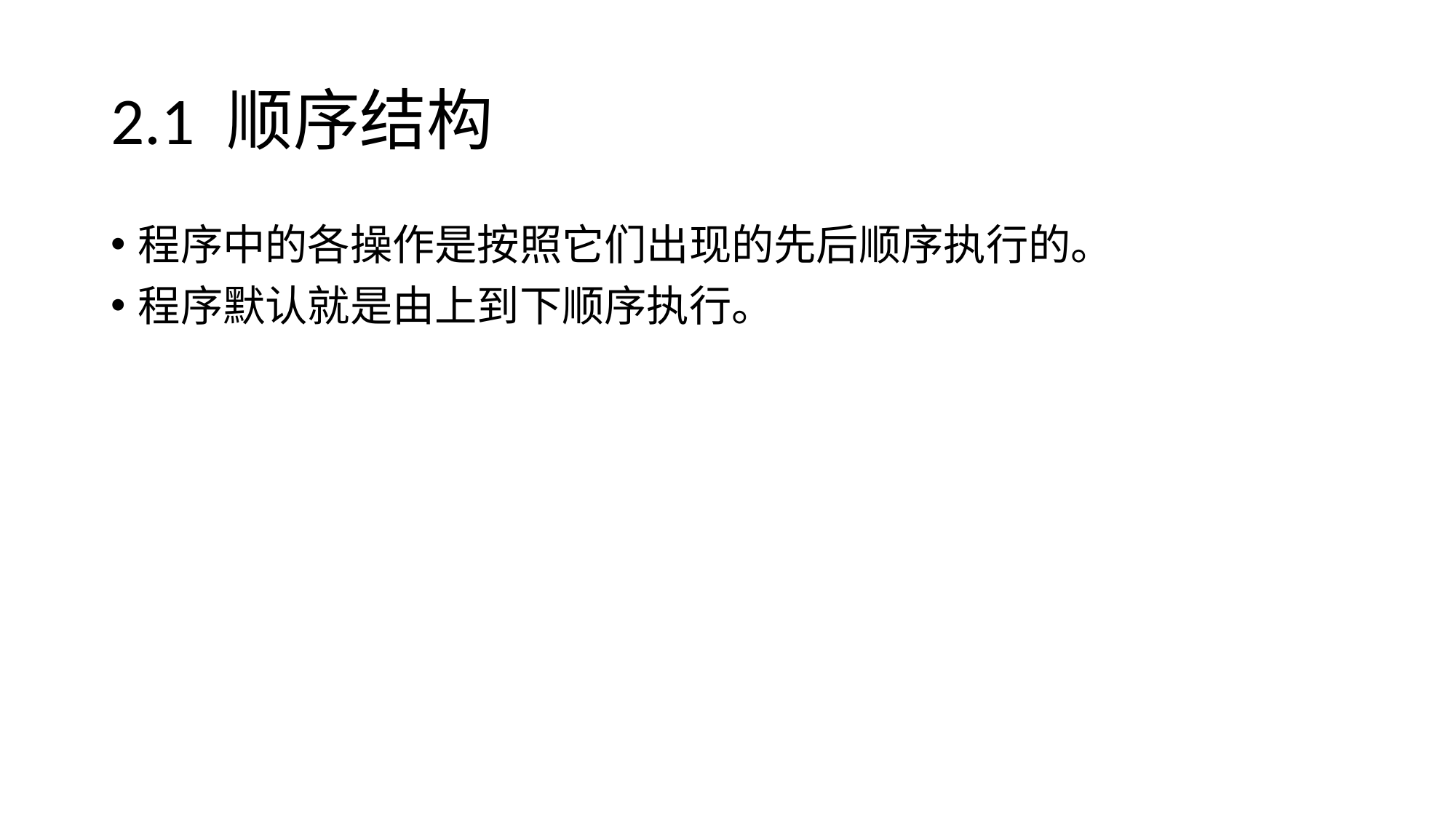

# 2.1 顺序结构
程序中的各操作是按照它们出现的先后顺序执行的。
程序默认就是由上到下顺序执行。